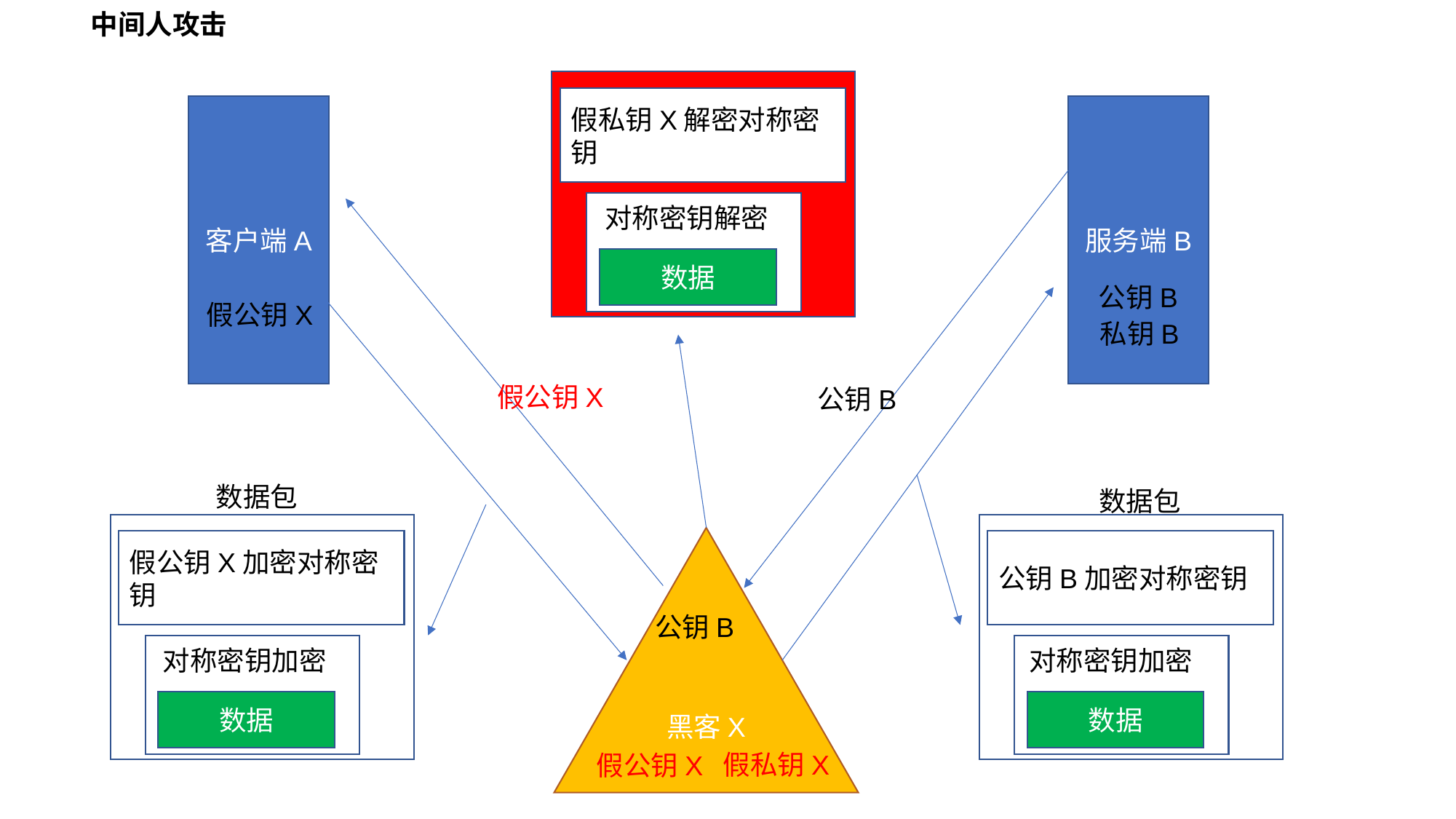

中间人攻击

假私钥X解密对称密钥
客户端A
服务端B

对称密钥解密
数据
公钥B
假公钥X
私钥B
假公钥X
公钥B
数据包
数据包

黑客X
假公钥X加密对称密钥
公钥B加密对称密钥
公钥B

对称密钥加密
对称密钥加密
数据
数据
假私钥X
假公钥X